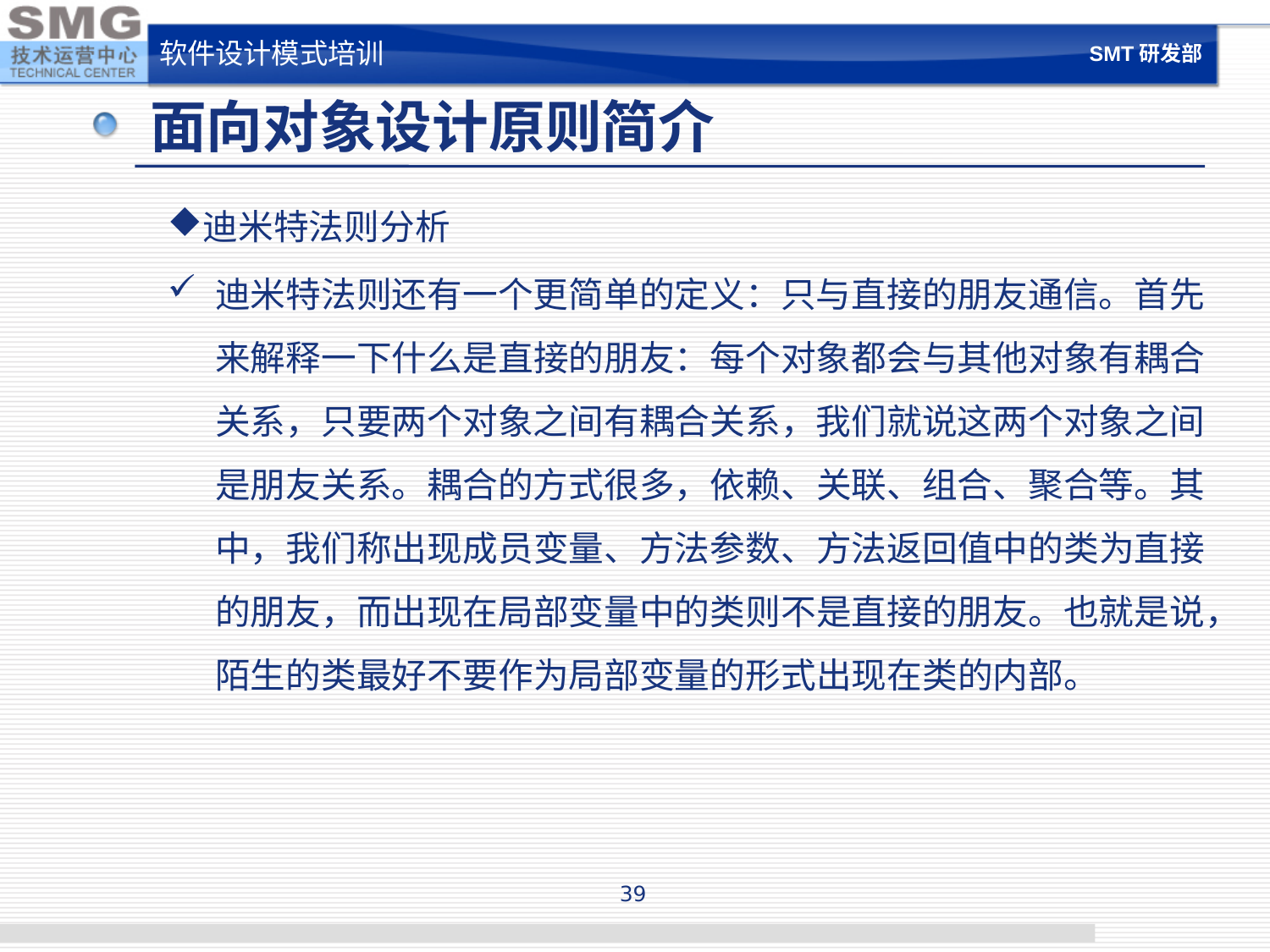

SMT研发部
软件设计模式培训
# 面向对象设计原则简介
迪米特法则分析
迪米特法则还有一个更简单的定义：只与直接的朋友通信。首先来解释一下什么是直接的朋友：每个对象都会与其他对象有耦合关系，只要两个对象之间有耦合关系，我们就说这两个对象之间是朋友关系。耦合的方式很多，依赖、关联、组合、聚合等。其中，我们称出现成员变量、方法参数、方法返回值中的类为直接的朋友，而出现在局部变量中的类则不是直接的朋友。也就是说，陌生的类最好不要作为局部变量的形式出现在类的内部。

39